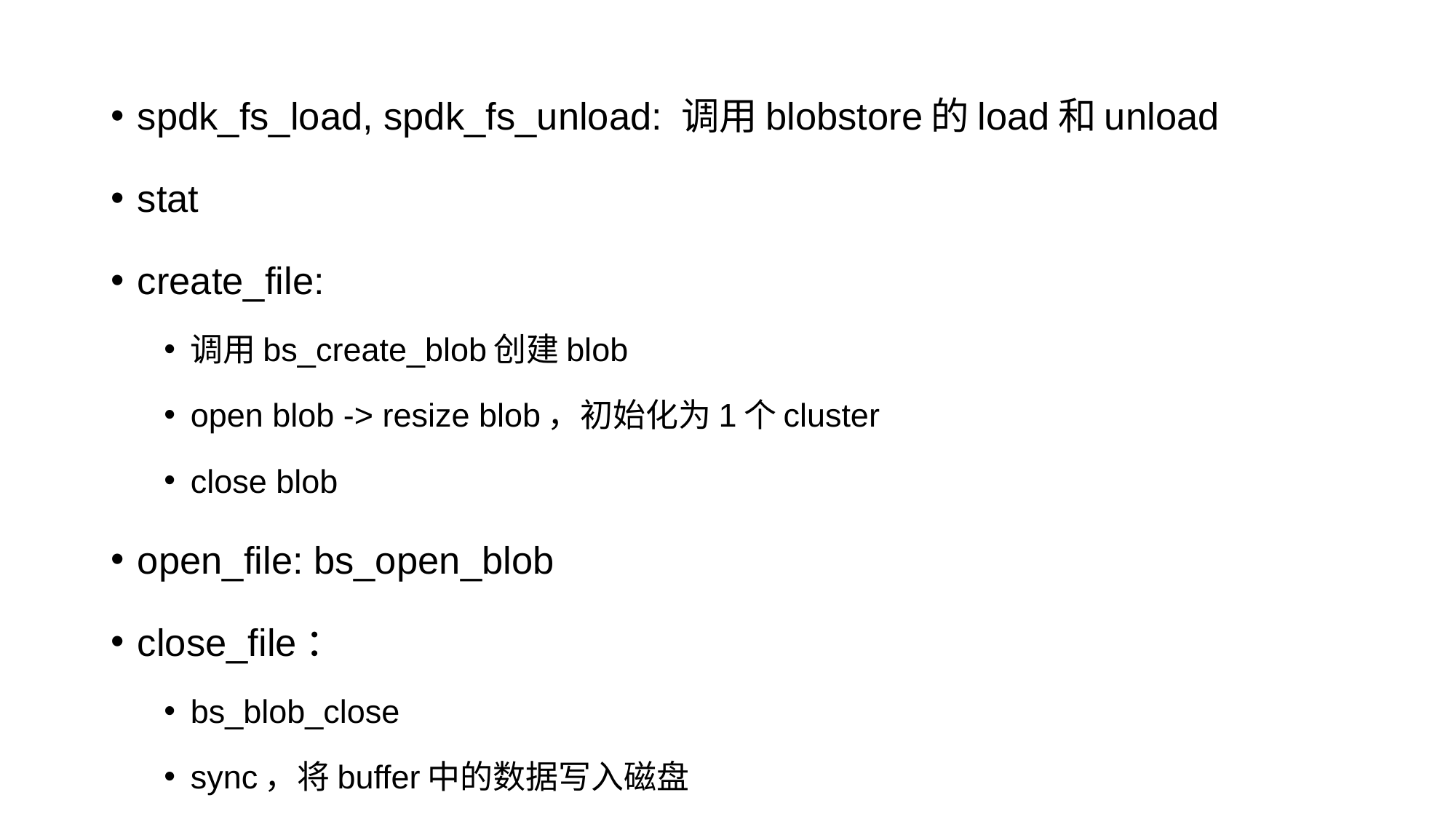

spdk_fs_load, spdk_fs_unload: 调用blobstore的load和unload
stat
create_file:
调用bs_create_blob创建blob
open blob -> resize blob，初始化为1个cluster
close blob
open_file: bs_open_blob
close_file：
bs_blob_close
sync，将buffer中的数据写入磁盘